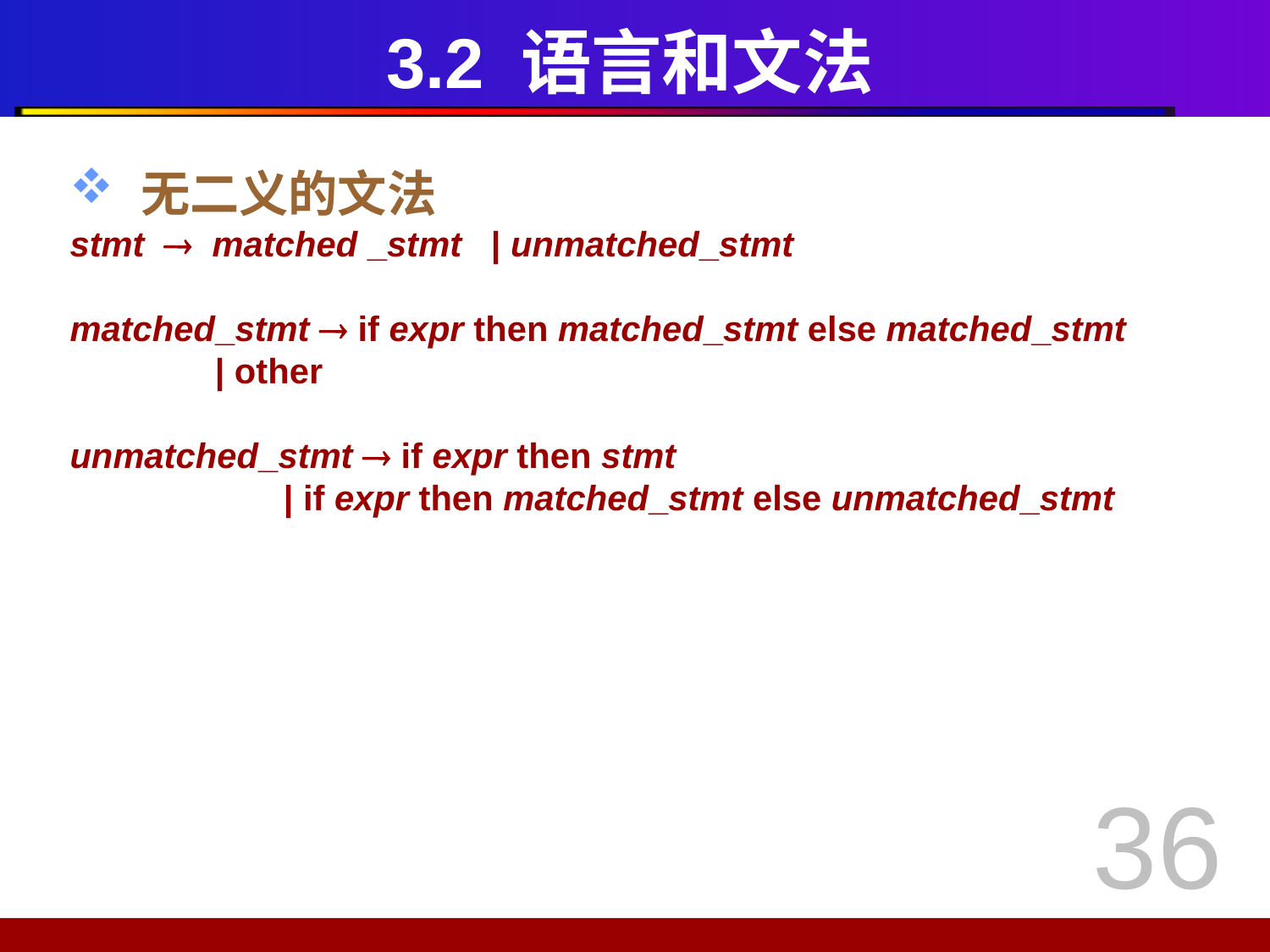

# 3.2 语言和文法
 无二义的文法
stmt  →  matched _stmt   | unmatched_stmt

matched_stmt → if expr then matched_stmt else matched_stmt
	          | other

unmatched_stmt → if expr then stmt
		    | if expr then matched_stmt else unmatched_stmt
36